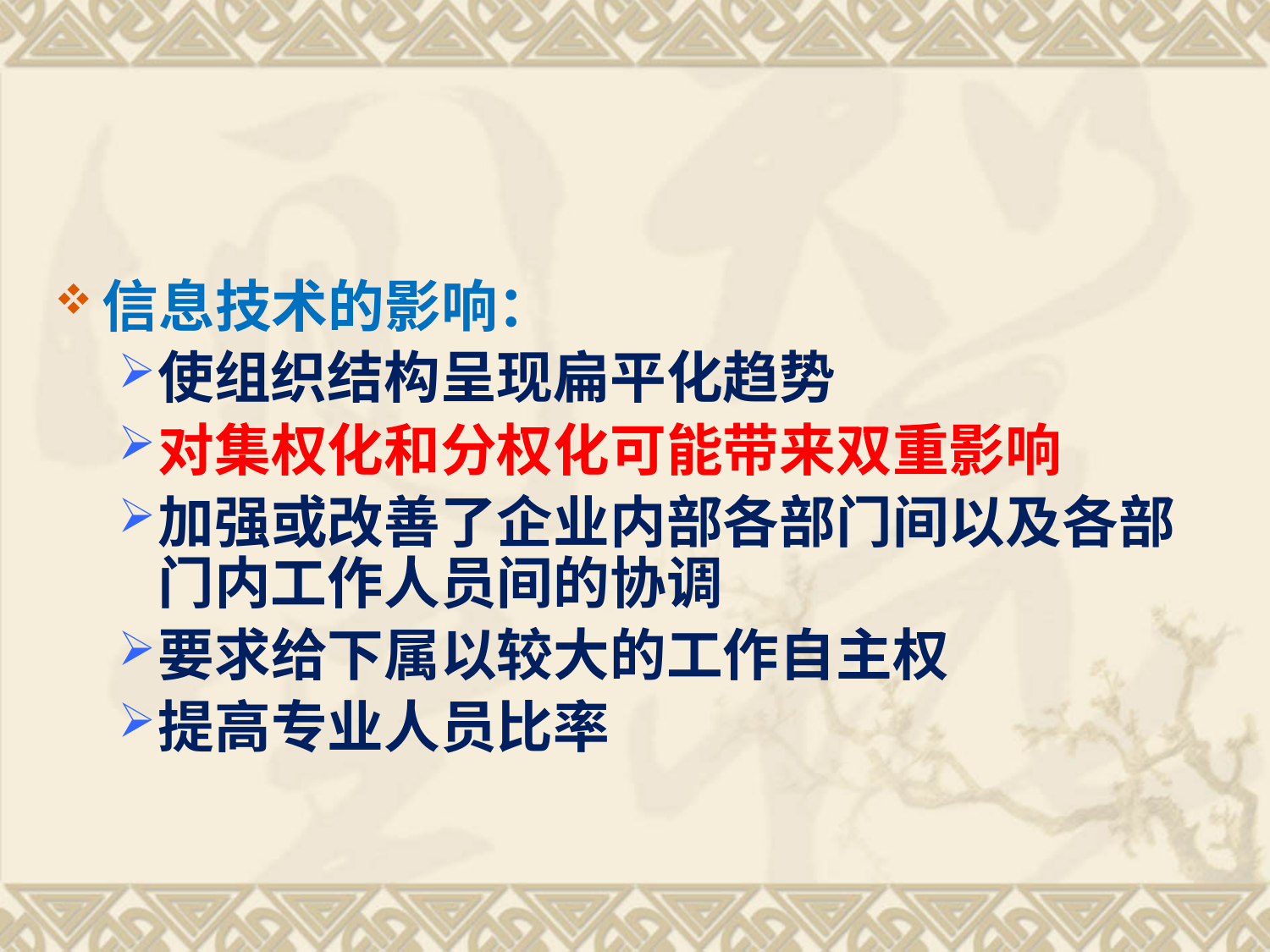

#
信息技术的影响：
使组织结构呈现扁平化趋势
对集权化和分权化可能带来双重影响
加强或改善了企业内部各部门间以及各部门内工作人员间的协调
要求给下属以较大的工作自主权
提高专业人员比率